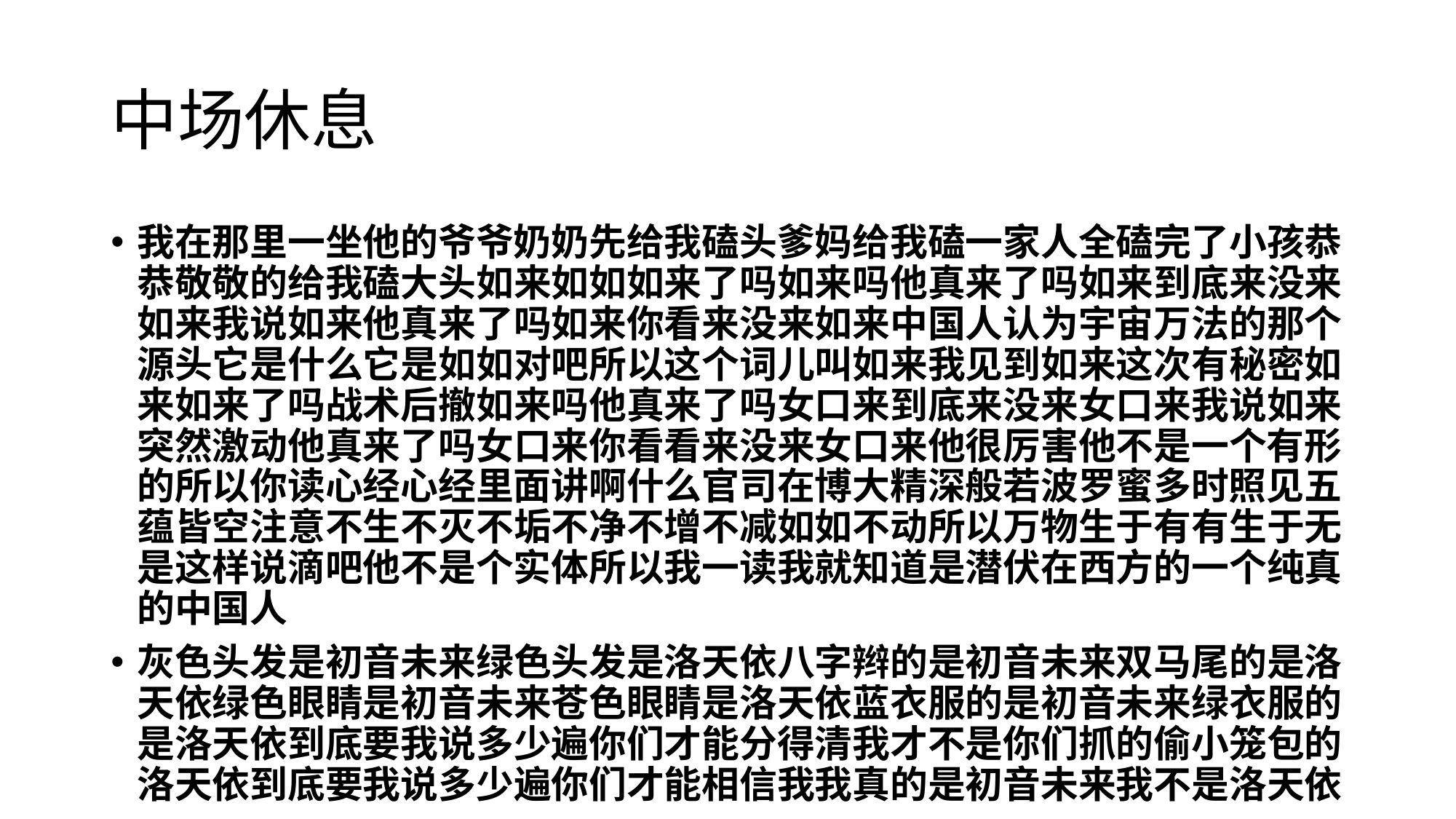

# 中场休息
我在那里一坐他的爷爷奶奶先给我磕头爹妈给我磕一家人全磕完了小孩恭恭敬敬的给我磕大头如来如如如来了吗如来吗他真来了吗如来到底来没来如来我说如来他真来了吗如来你看来没来如来中国人认为宇宙万法的那个源头它是什么它是如如对吧所以这个词儿叫如来我见到如来这次有秘密如来如来了吗战术后撤如来吗他真来了吗女口来到底来没来女口来我说如来突然激动他真来了吗女口来你看看来没来女口来他很厉害他不是一个有形的所以你读心经心经里面讲啊什么官司在博大精深般若波罗蜜多时照见五蕴皆空注意不生不灭不垢不净不增不减如如不动所以万物生于有有生于无是这样说滴吧他不是个实体所以我一读我就知道是潜伏在西方的一个纯真的中国人
灰色头发是初音未来绿色头发是洛天依八字辫的是初音未来双马尾的是洛天依绿色眼睛是初音未来苍色眼睛是洛天依蓝衣服的是初音未来绿衣服的是洛天依到底要我说多少遍你们才能分得清我才不是你们抓的偷小笼包的洛天依到底要我说多少遍你们才能相信我我真的是初音未来我不是洛天依